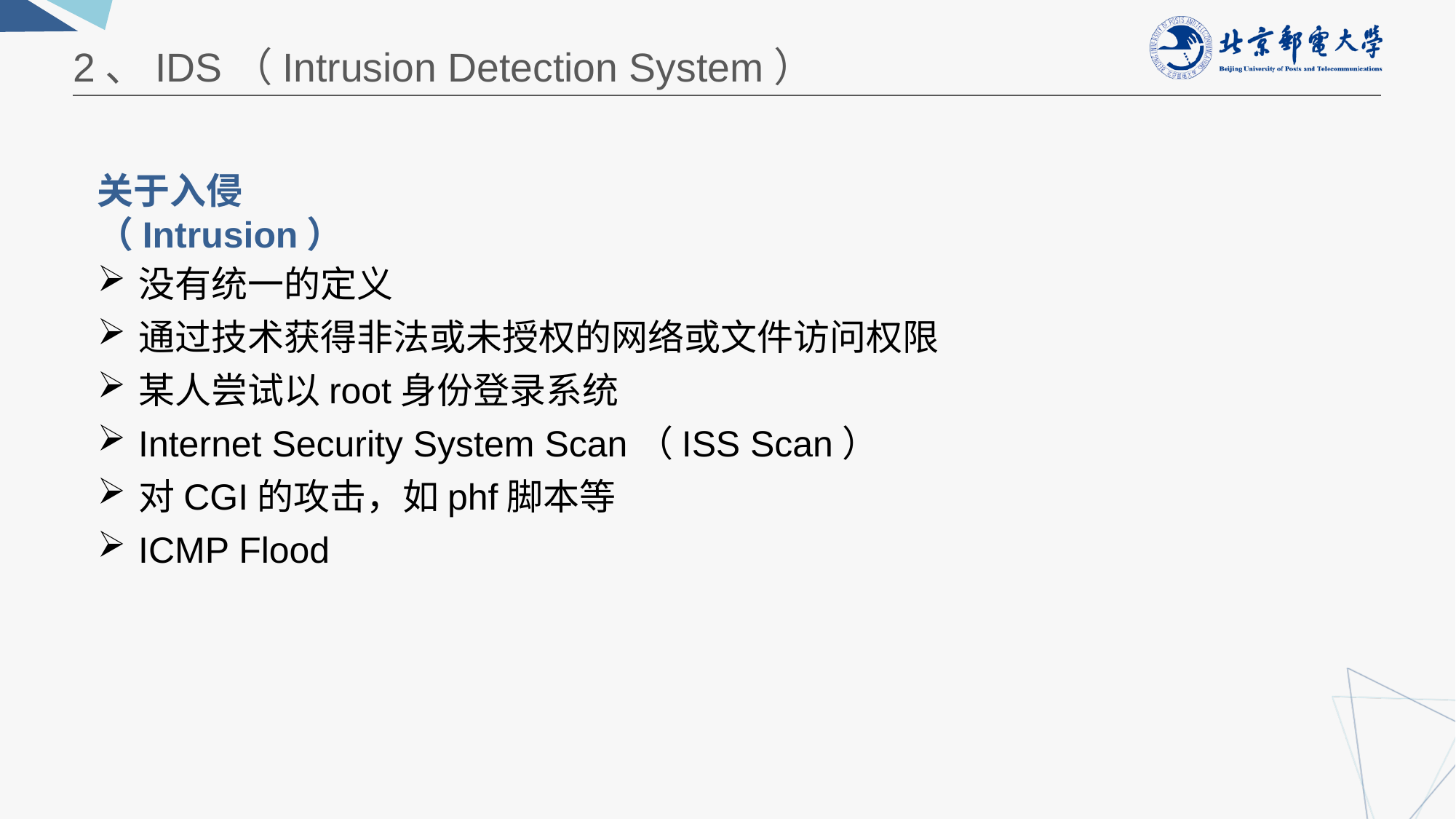

2、IDS（Intrusion Detection System）
关于入侵（Intrusion）
没有统一的定义
通过技术获得非法或未授权的网络或文件访问权限
某人尝试以root身份登录系统
Internet Security System Scan（ISS Scan）
对CGI的攻击，如phf脚本等
ICMP Flood